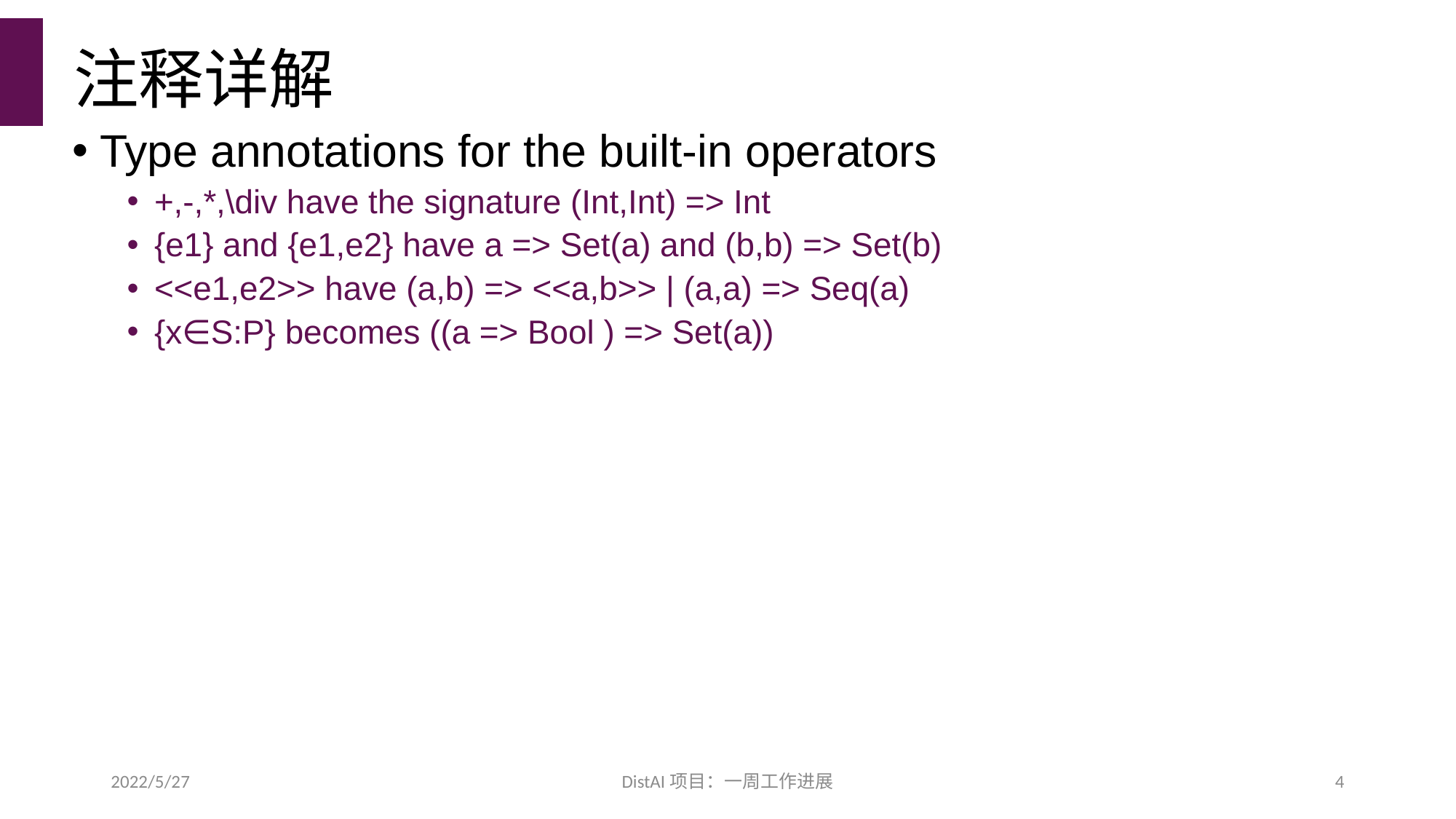

# 注释详解
Type annotations for the built-in operators
+,-,*,\div have the signature (Int,Int) => Int
{e1} and {e1,e2} have a => Set(a) and (b,b) => Set(b)
<<e1,e2>> have (a,b) => <<a,b>> | (a,a) => Seq(a)
{x∈S:P} becomes ((a => Bool ) => Set(a))
2022/5/27
DistAI项目：一周工作进展
4